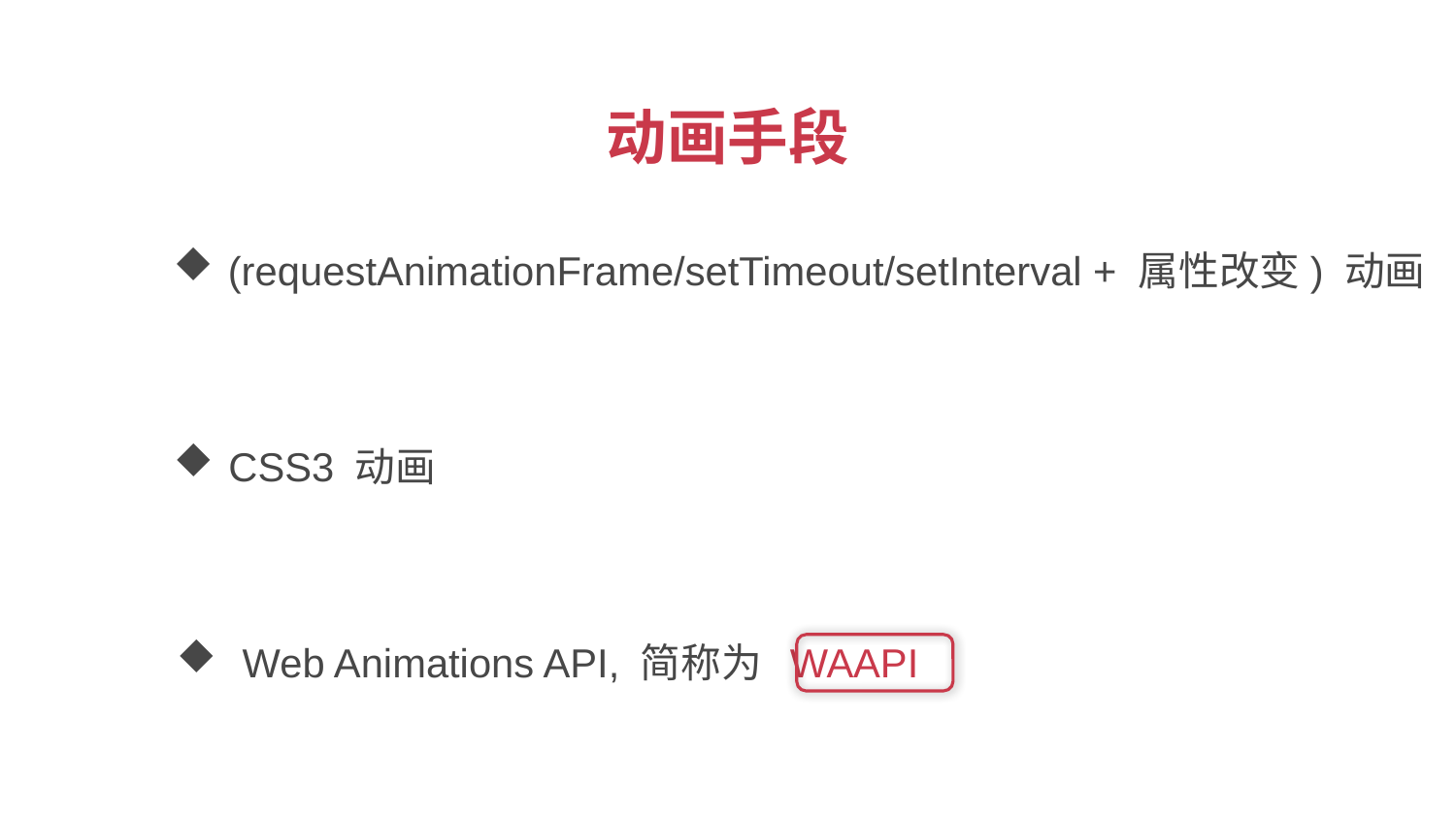

动画手段
(requestAnimationFrame/setTimeout/setInterval + 属性改变) 动画
CSS3 动画
 Web Animations API, 简称为  WAAPI